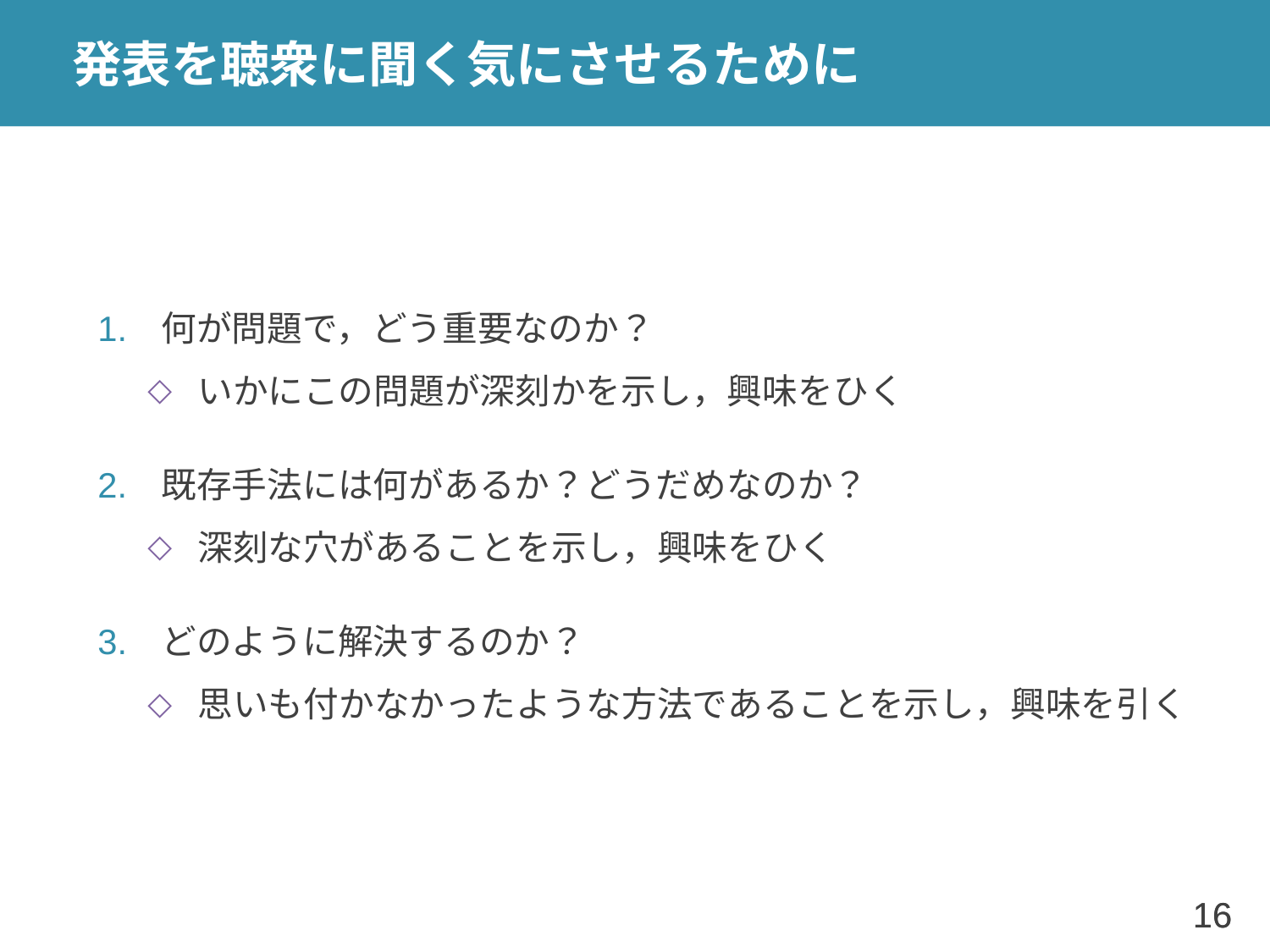

# 発表を聴衆に聞く気にさせるために
何が問題で，どう重要なのか？
いかにこの問題が深刻かを示し，興味をひく
既存手法には何があるか？どうだめなのか？
深刻な穴があることを示し，興味をひく
どのように解決するのか？
思いも付かなかったような方法であることを示し，興味を引く